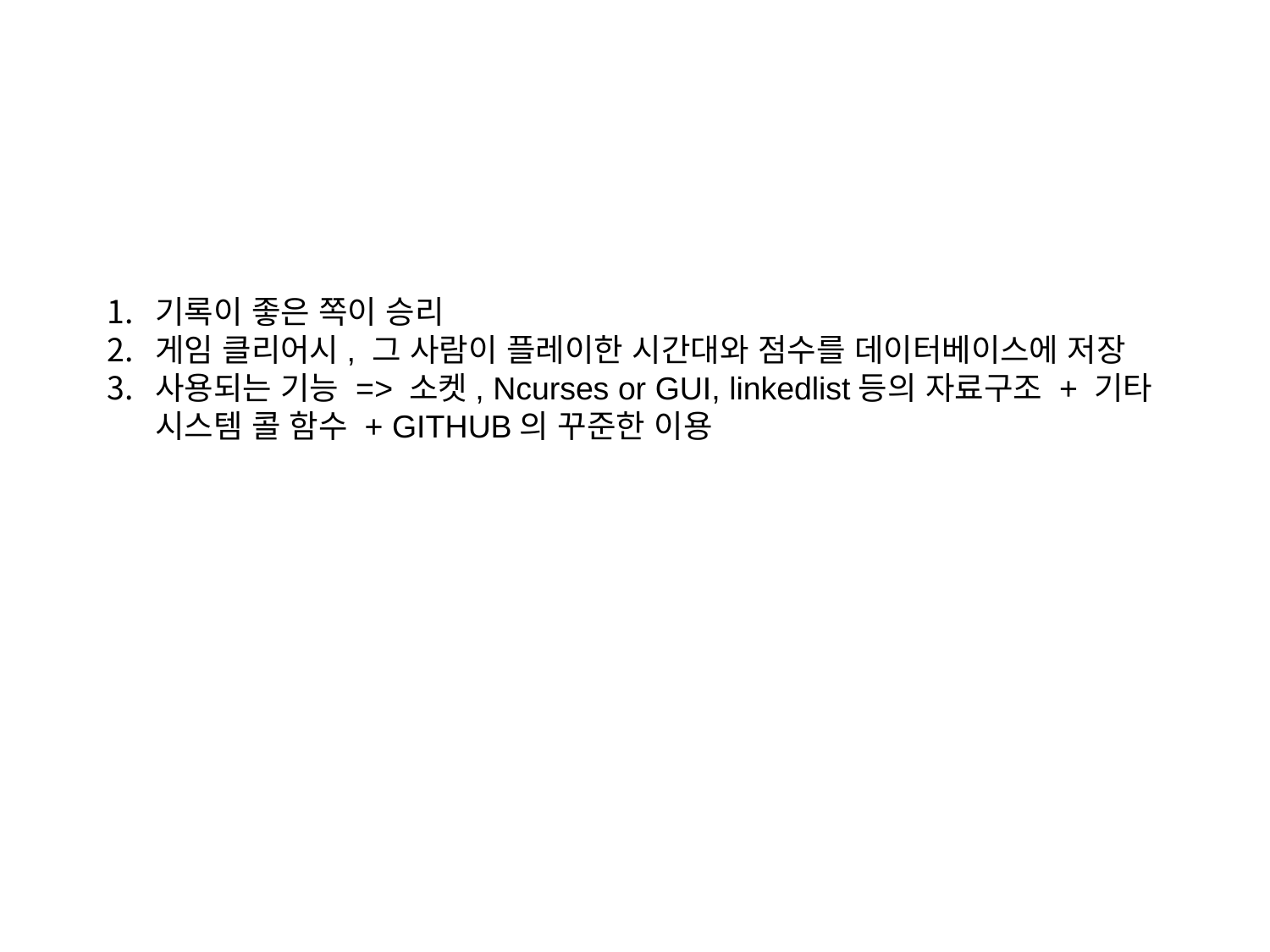

기록이 좋은 쪽이 승리
게임 클리어시, 그 사람이 플레이한 시간대와 점수를 데이터베이스에 저장
사용되는 기능 => 소켓, Ncurses or GUI, linkedlist등의 자료구조 + 기타 시스템 콜 함수 + GITHUB의 꾸준한 이용